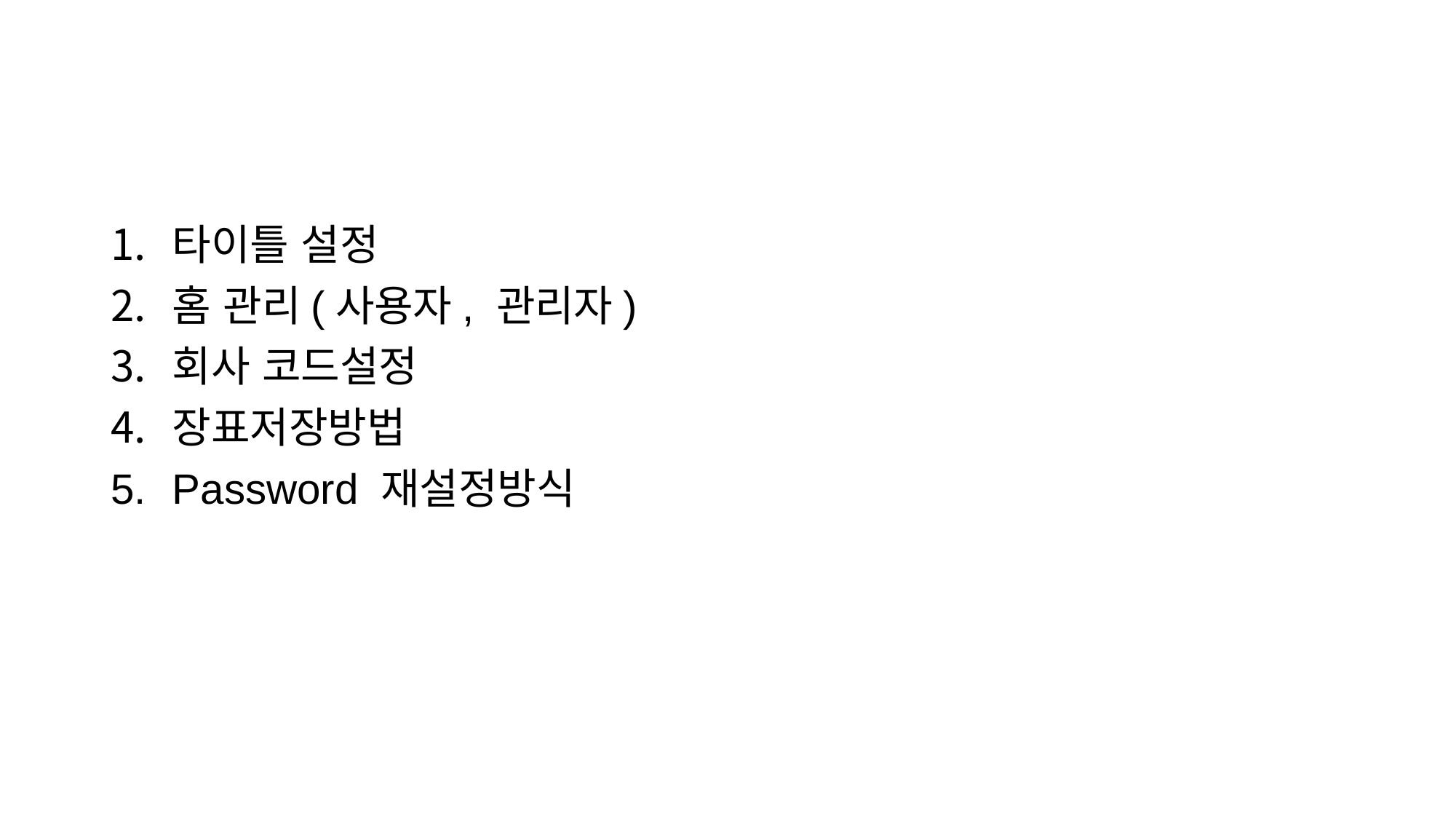

타이틀 설정
홈 관리(사용자, 관리자)
회사 코드설정
장표저장방법
Password 재설정방식